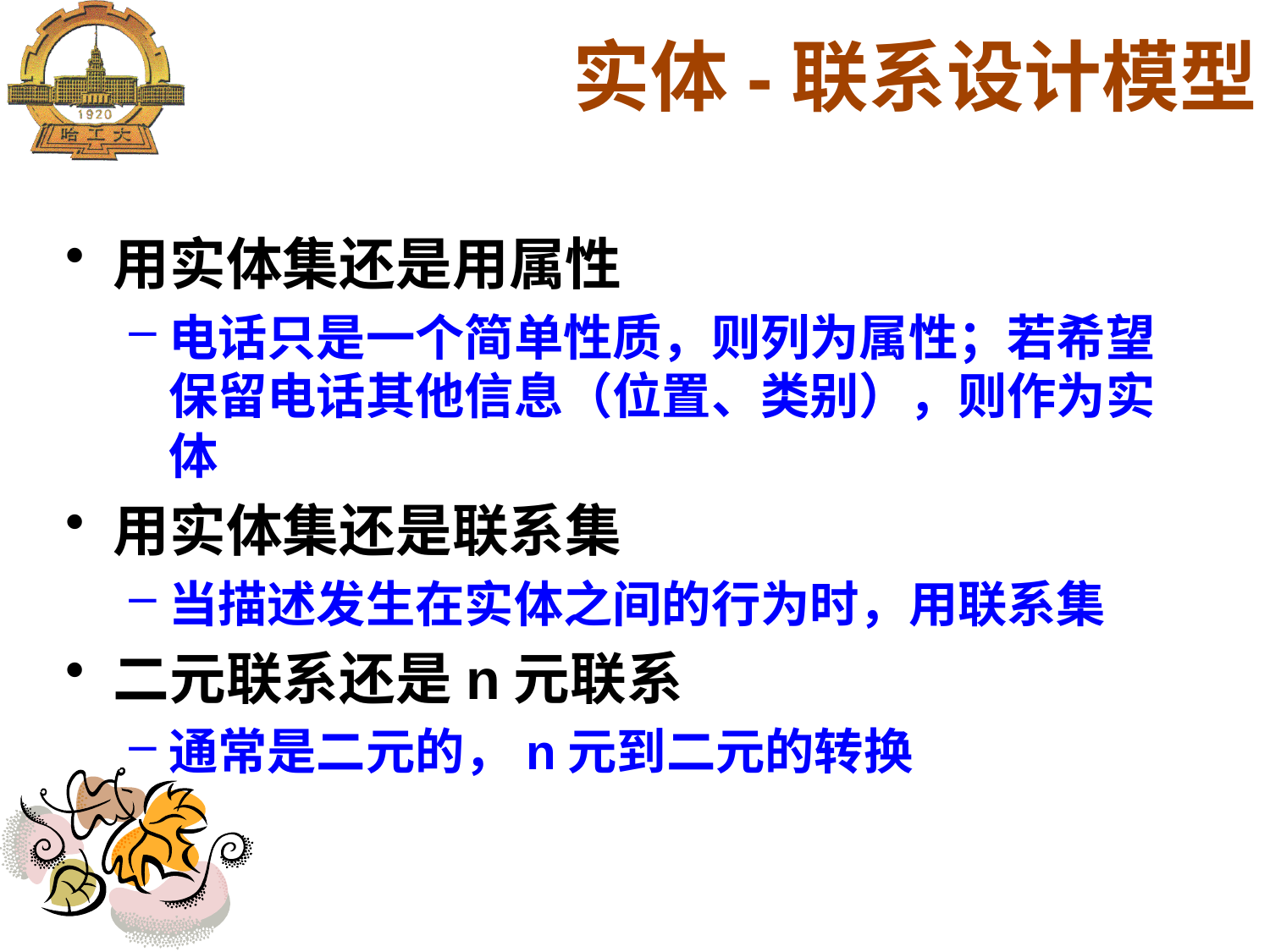

用实体集还是用属性
电话只是一个简单性质，则列为属性；若希望保留电话其他信息（位置、类别），则作为实体
用实体集还是联系集
当描述发生在实体之间的行为时，用联系集
二元联系还是n元联系
通常是二元的，n元到二元的转换

实体-联系设计模型